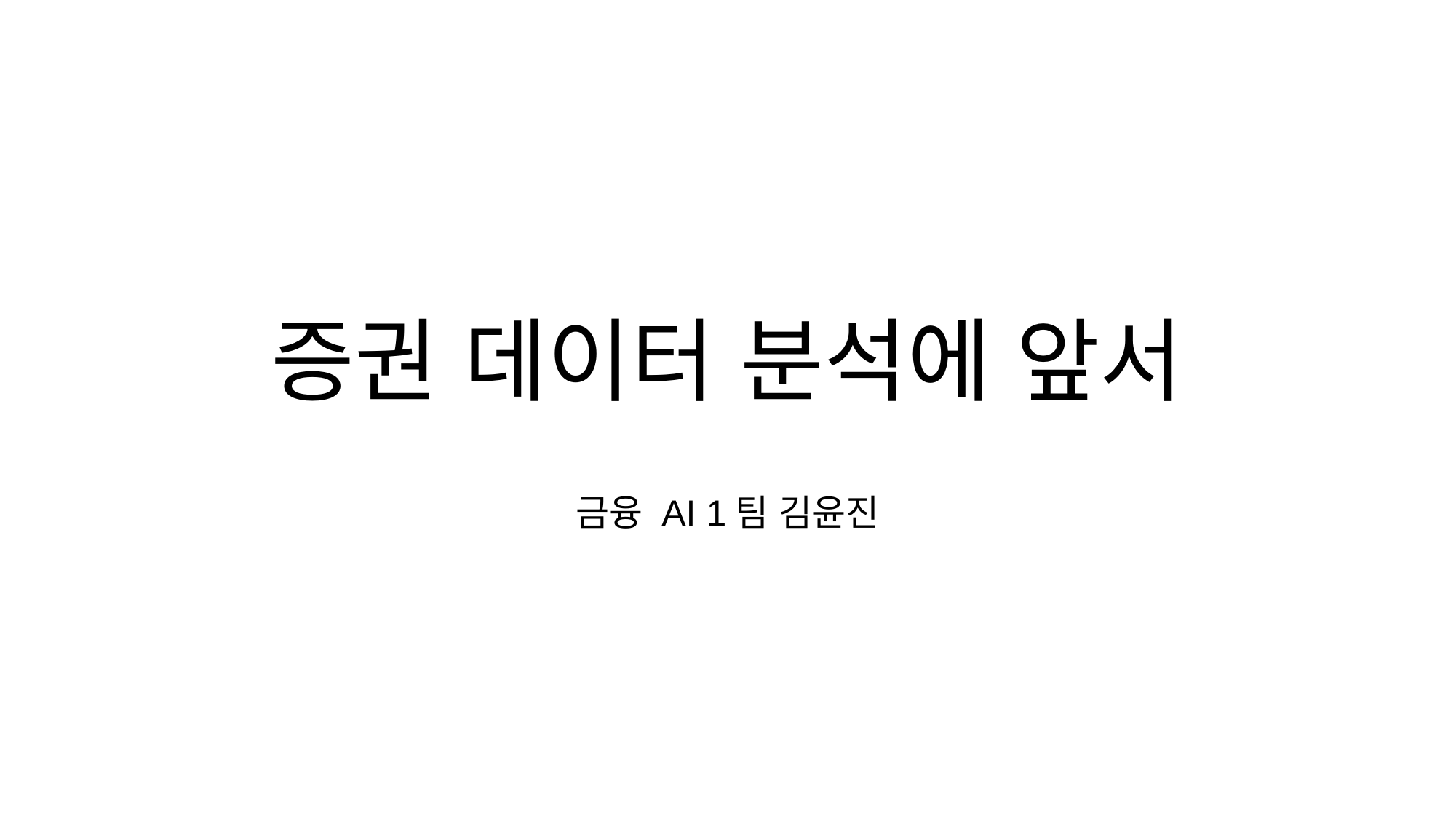

# 증권 데이터 분석에 앞서

금융 AI 1팀 김윤진